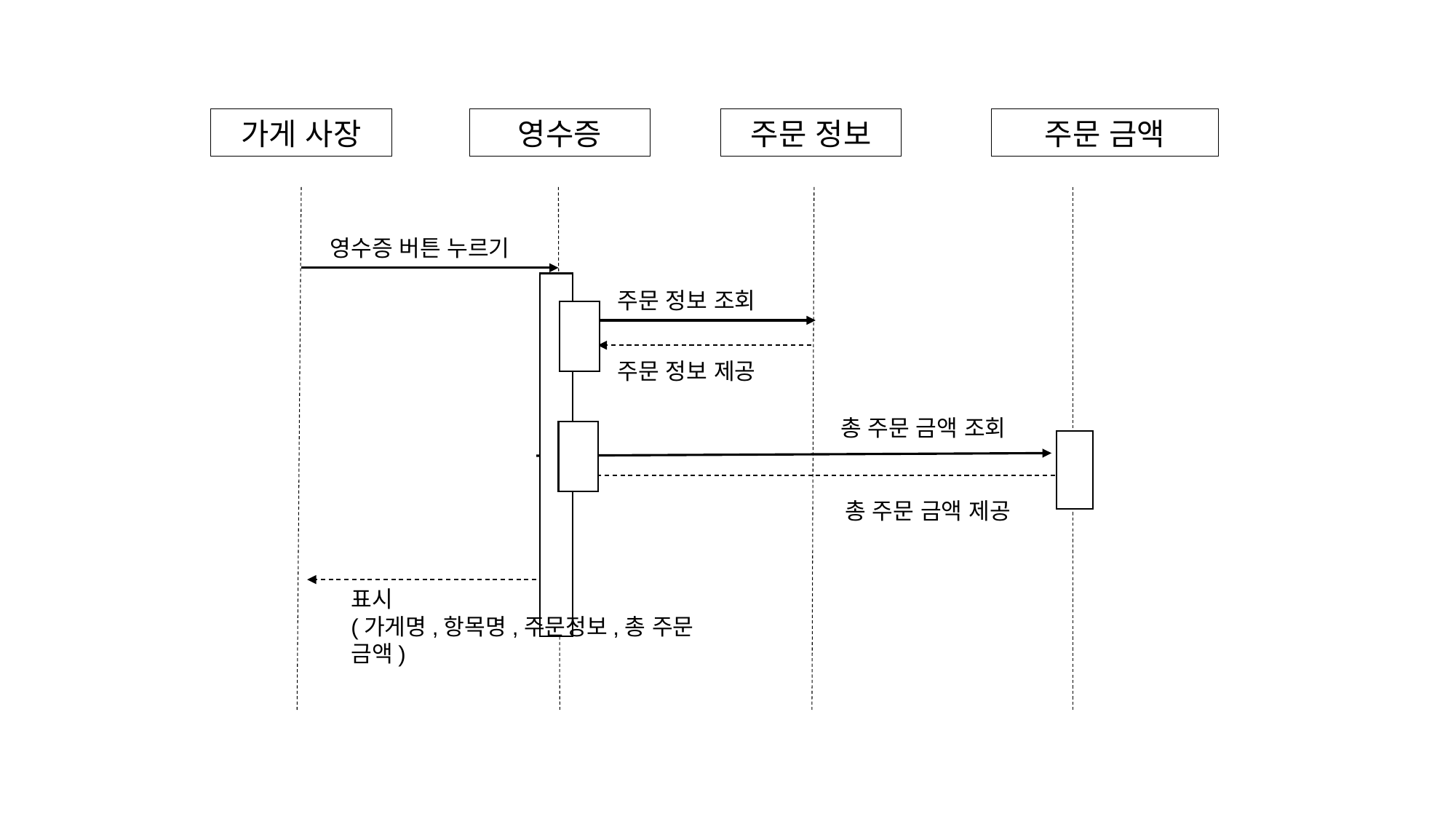

가게 사장
영수증
주문 정보
주문 금액
영수증 버튼 누르기

주문 정보 조회

주문 정보 제공
총 주문 금액 조회

총 주문 금액 제공
표시
(가게명,항목명,주문정보,총 주문 금액)